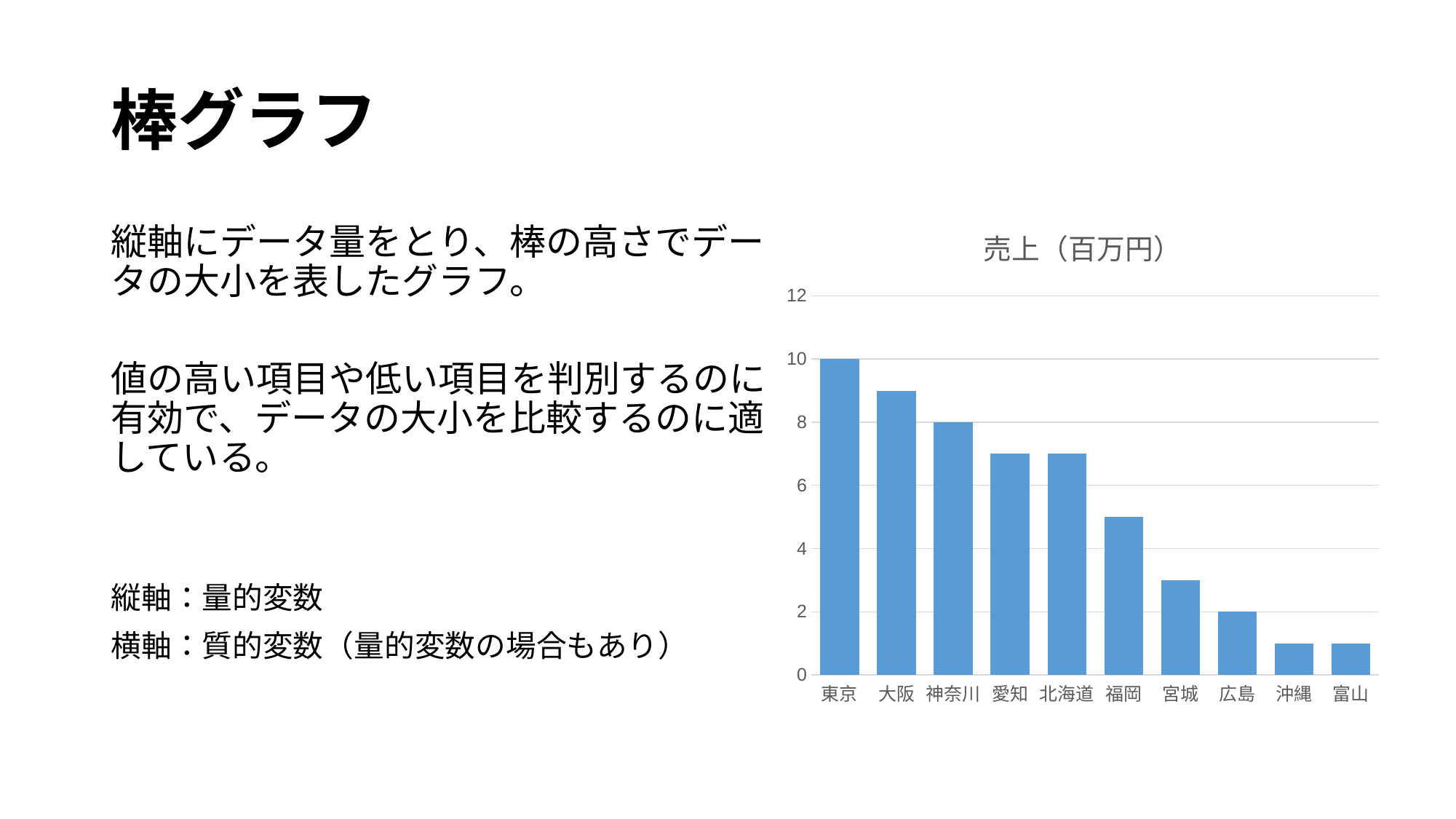

# 棒グラフ

### Chart: 売上（百万円）

| Category | 売上 |
|---|---|
| 東京 | 10.0 |
| 大阪 | 9.0 |
| 神奈川 | 8.0 |
| 愛知 | 7.0 |
| 北海道 | 7.0 |
| 福岡 | 5.0 |
| 宮城 | 3.0 |
| 広島 | 2.0 |
| 沖縄 | 1.0 |
| 富山 | 1.0 |
縦軸にデータ量をとり、棒の高さでデータの大小を表したグラフ。
値の高い項目や低い項目を判別するのに有効で、データの大小を比較するのに適している。
縦軸：量的変数
横軸：質的変数（量的変数の場合もあり）